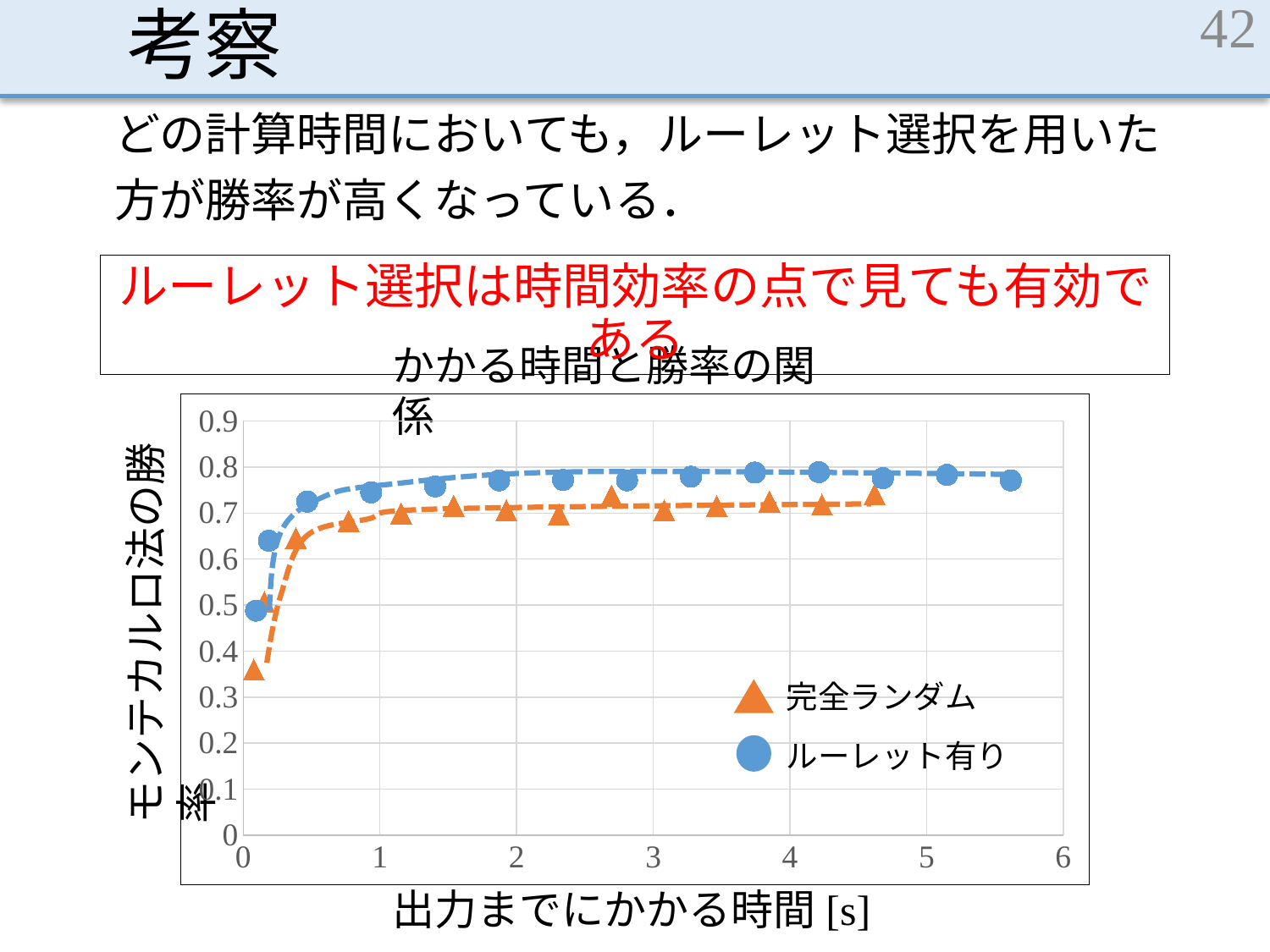

# 考察
42
どの計算時間においても，ルーレット選択を用いた
方が勝率が高くなっている．
ルーレット選択は時間効率の点で見ても有効である
かかる時間と勝率の関係

### Chart

| Category |  |  |
|---|---|---|

モンテカルロ法の勝率
完全ランダム

ルーレット有り

出力までにかかる時間[s]